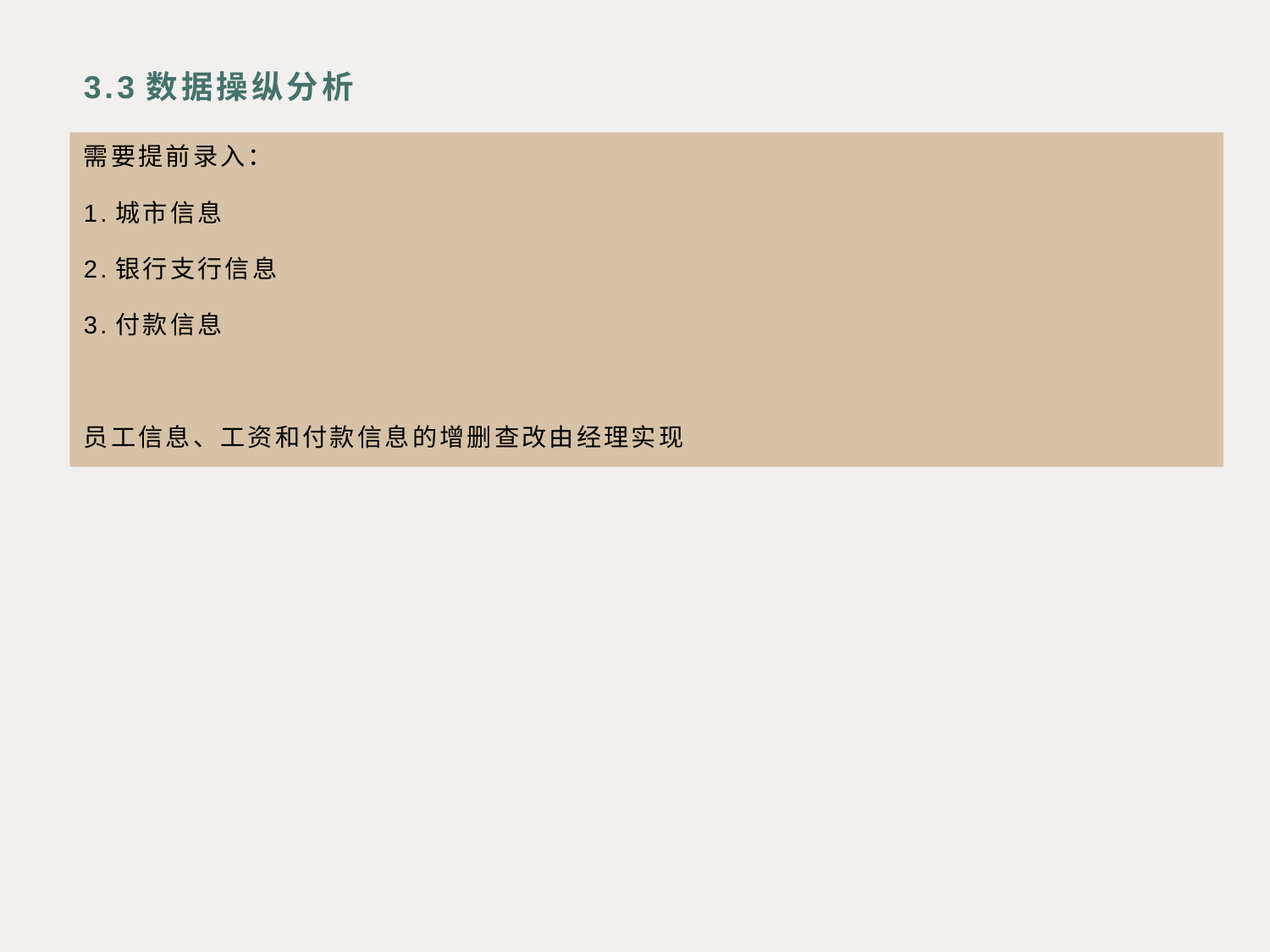

# 3.3数据操纵分析
需要提前录入：
1.城市信息
2.银行支行信息
3.付款信息

员工信息、工资和付款信息的增删查改由经理实现